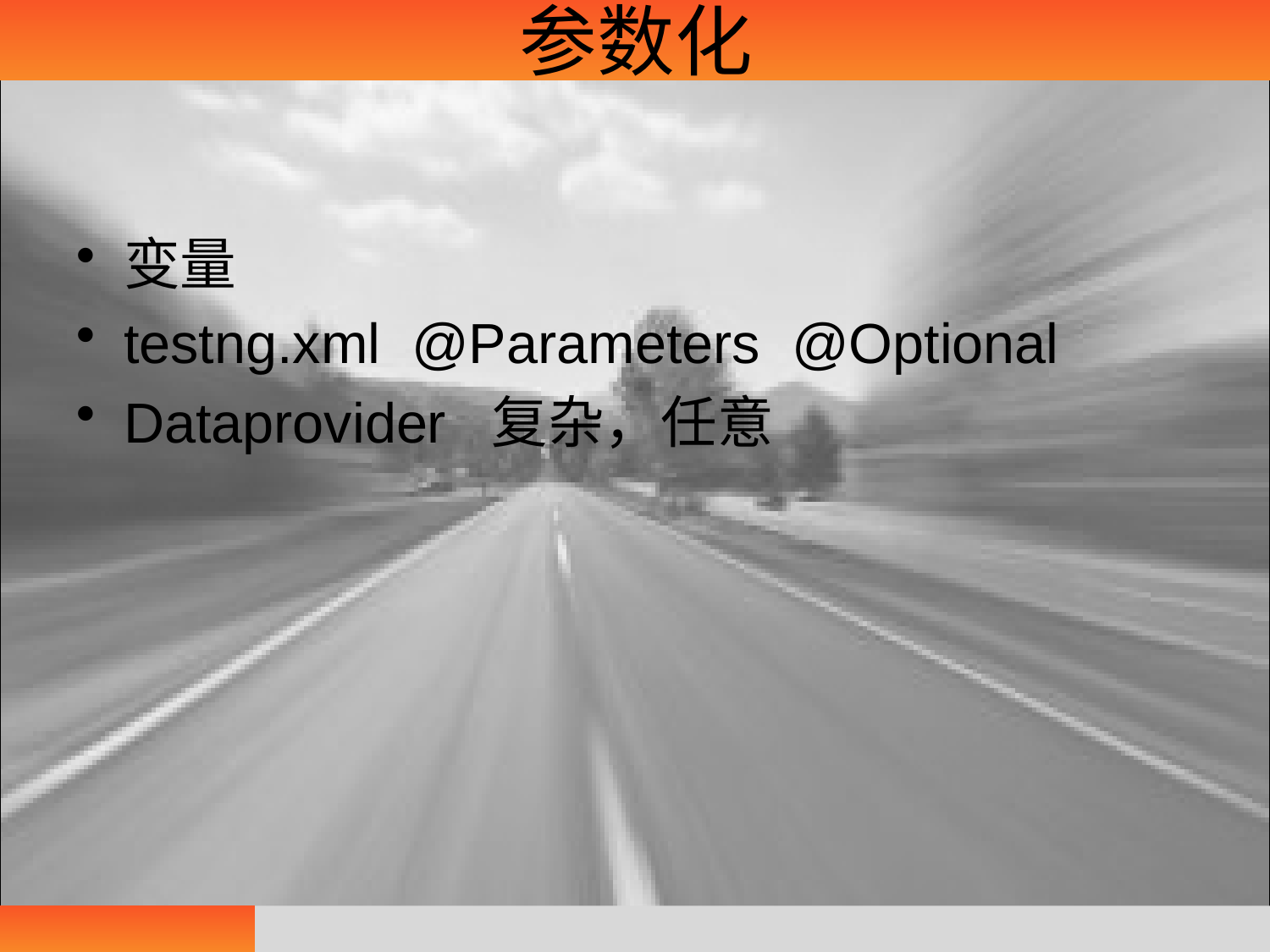

# 参数化
变量
testng.xml  @Parameters  @Optional
Dataprovider  复杂，任意